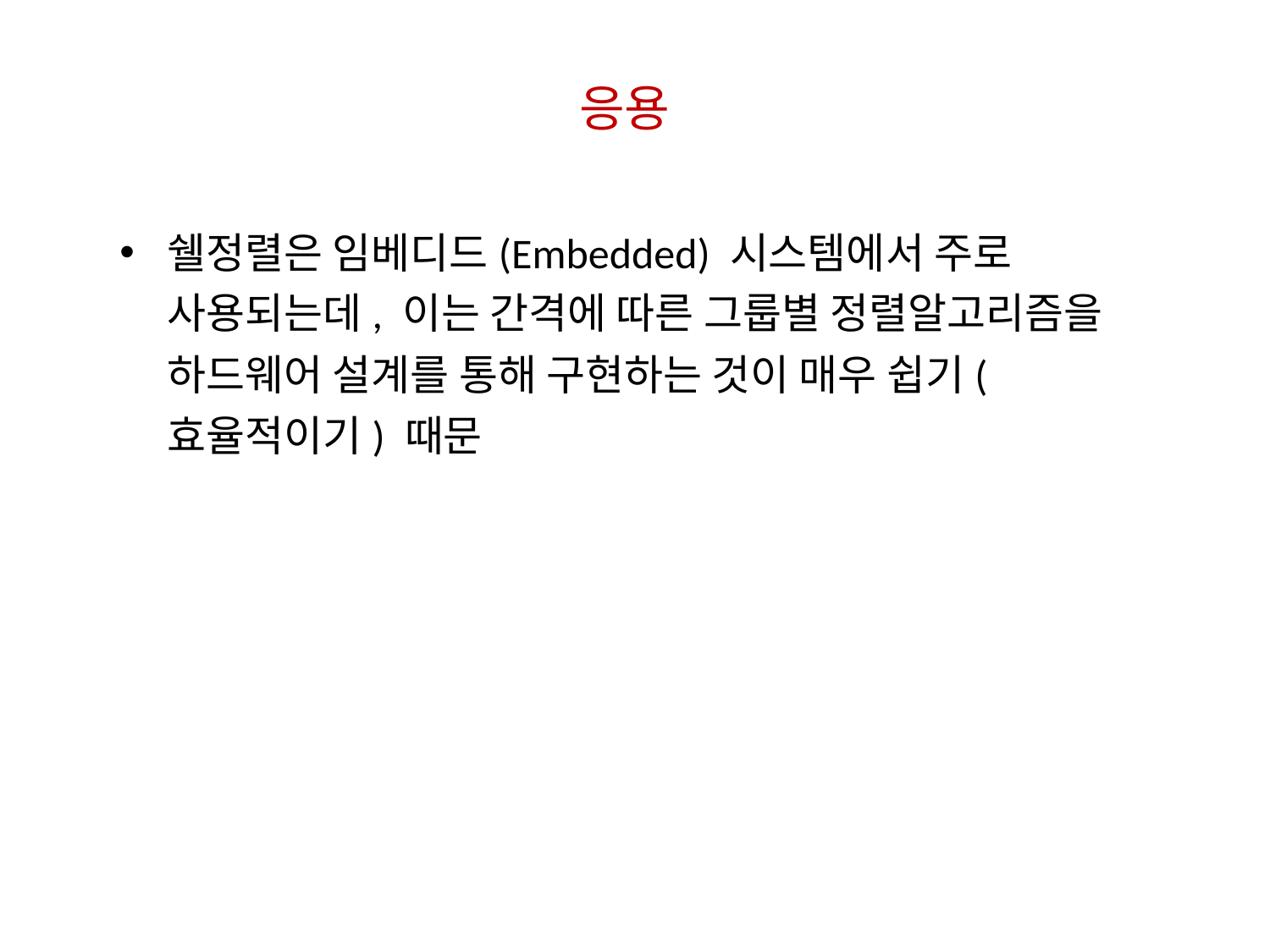

응용
쉘정렬은 임베디드(Embedded) 시스템에서 주로 사용되는데, 이는 간격에 따른 그룹별 정렬알고리즘을 하드웨어 설계를 통해 구현하는 것이 매우 쉽기(효율적이기) 때문